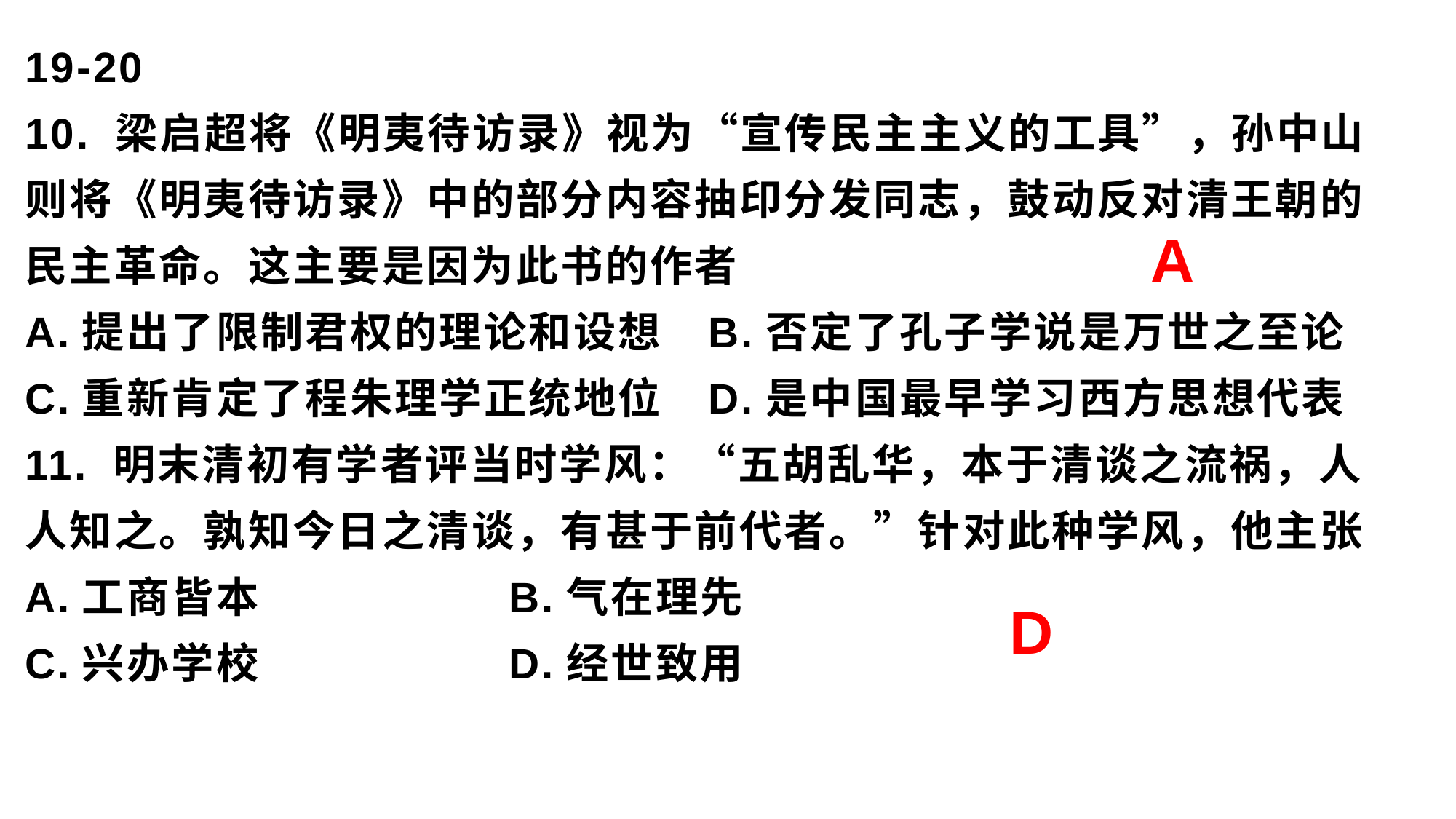

19-20
10. 梁启超将《明夷待访录》视为“宣传民主主义的工具”，孙中山则将《明夷待访录》中的部分内容抽印分发同志，鼓动反对清王朝的民主革命。这主要是因为此书的作者
A.提出了限制君权的理论和设想   B.否定了孔子学说是万世之至论
C.重新肯定了程朱理学正统地位   D.是中国最早学习西方思想代表
11. 明末清初有学者评当时学风：“五胡乱华，本于清谈之流祸，人人知之。孰知今日之清谈，有甚于前代者。”针对此种学风，他主张
A.工商皆本                    B.气在理先
C.兴办学校                    D.经世致用
A
D